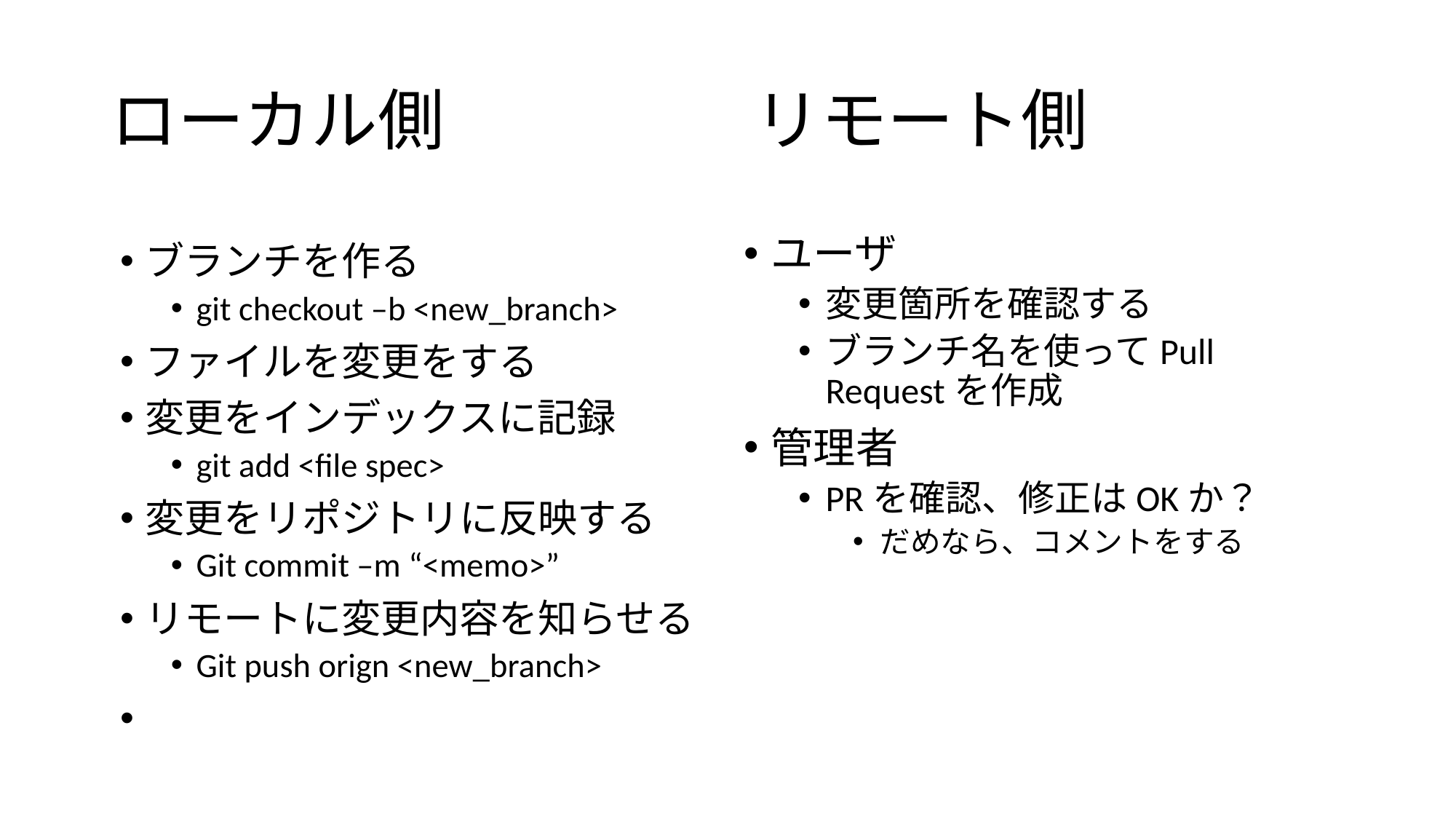

# ローカル側
リモート側
ユーザ
変更箇所を確認する
ブランチ名を使ってPull Requestを作成
管理者
PRを確認、修正はOKか？
だめなら、コメントをする

ブランチを作る
git checkout –b <new_branch>
ファイルを変更をする
変更をインデックスに記録
git add <file spec>
変更をリポジトリに反映する
Git commit –m “<memo>”
リモートに変更内容を知らせる
Git push orign <new_branch>